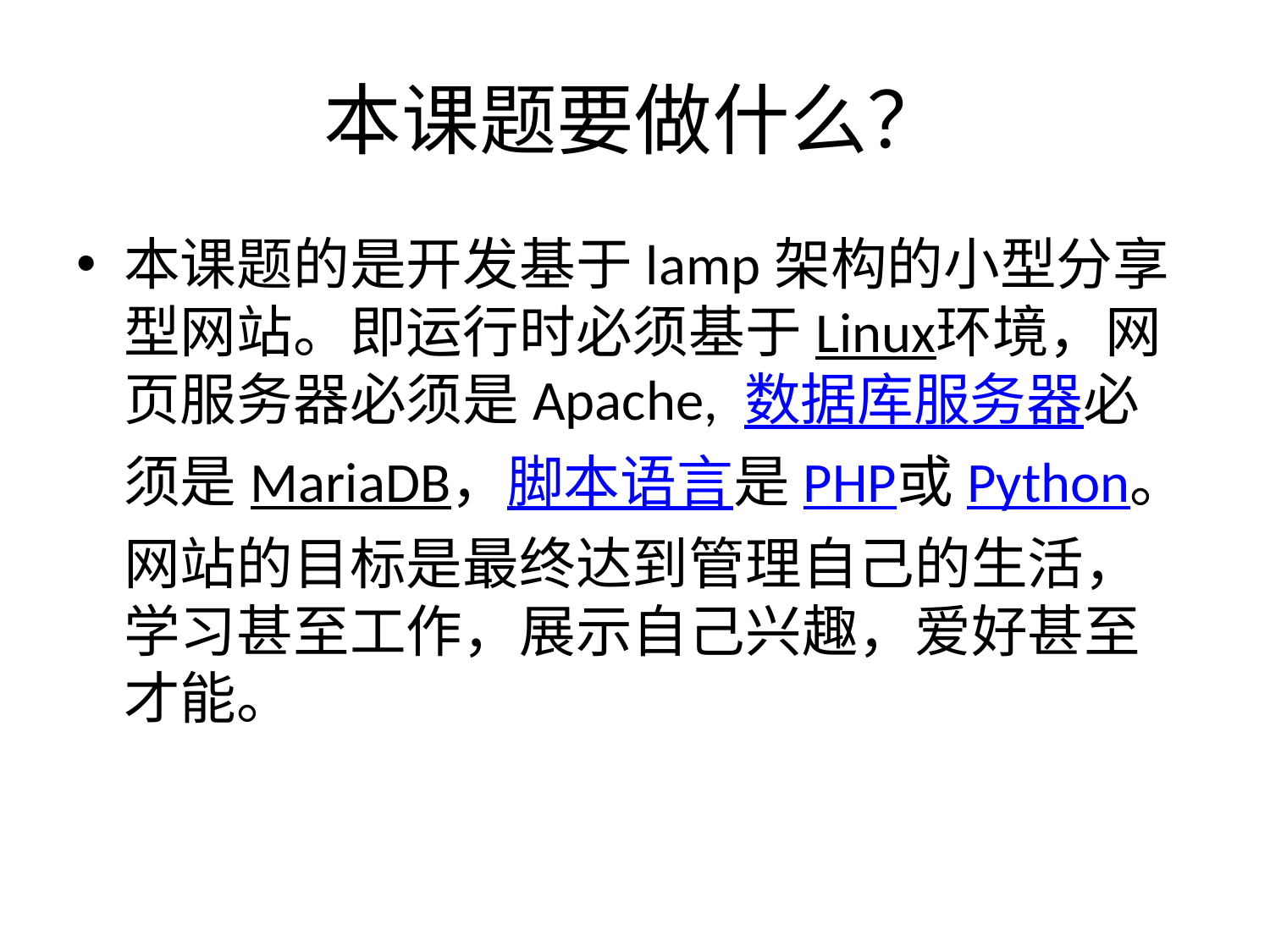

# 本课题要做什么？
本课题的是开发基于lamp架构的小型分享型网站。即运行时必须基于Linux环境，网页服务器必须是Apache, 数据库服务器必须是MariaDB，脚本语言是PHP或Python。网站的目标是最终达到管理自己的生活，学习甚至工作，展示自己兴趣，爱好甚至才能。